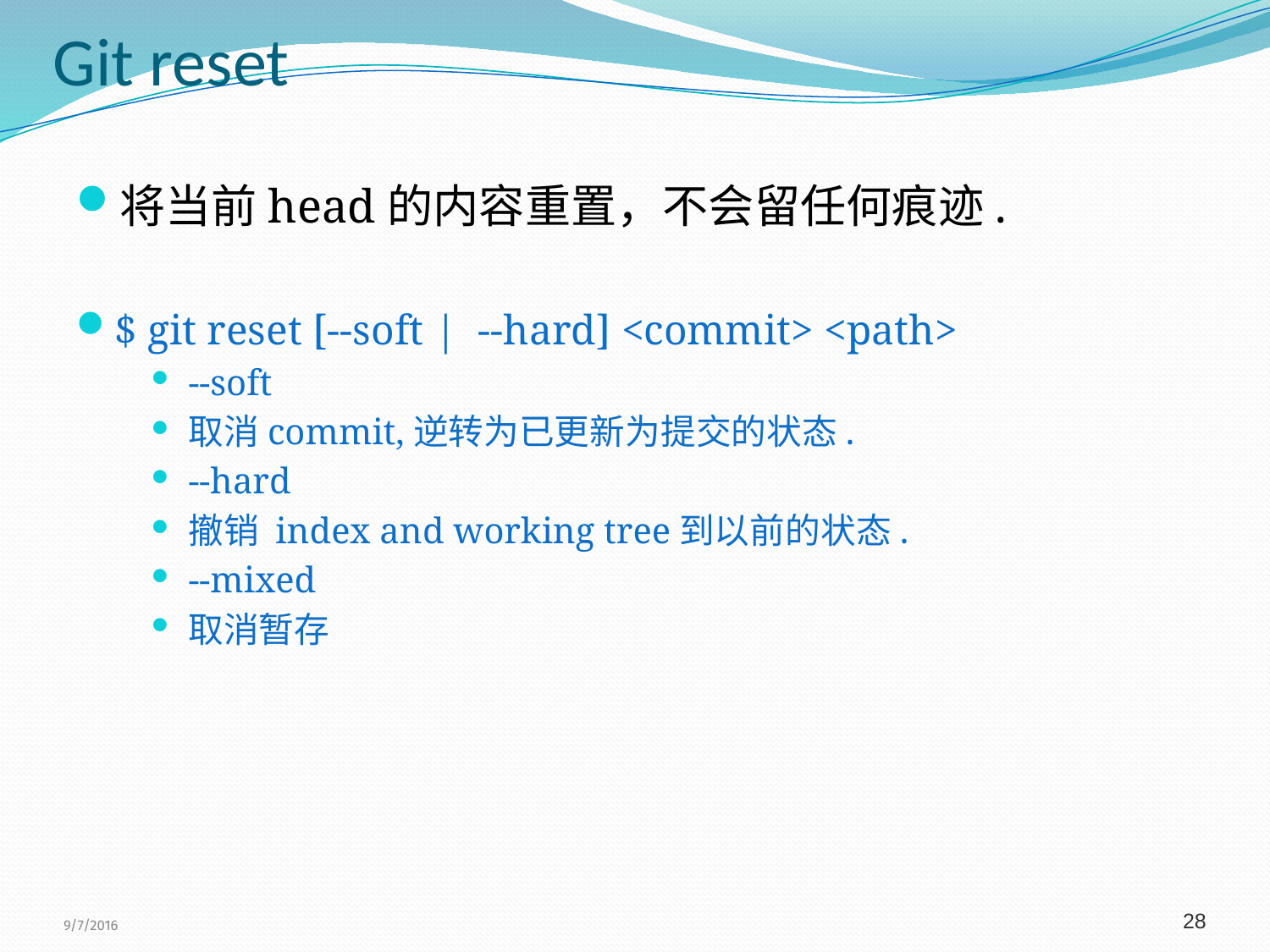

# Git reset
将当前head的内容重置，不会留任何痕迹.

$ git reset [--soft |  --hard] <commit> <path>
--soft
取消commit,逆转为已更新为提交的状态.
--hard
撤销 index and working tree到以前的状态.
--mixed
取消暂存

9/7/2016
28